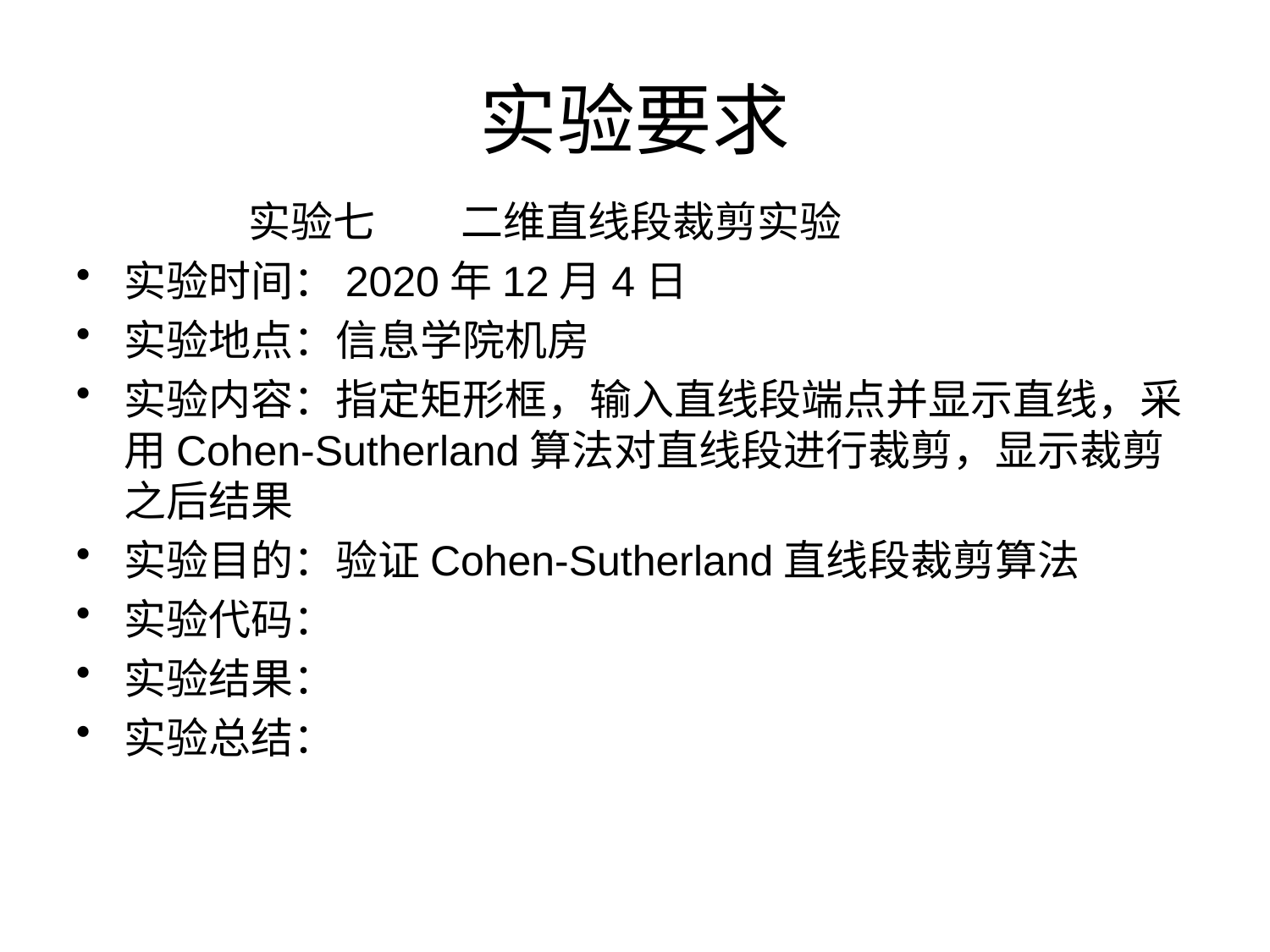

# 实验要求
                 实验七         二维直线段裁剪实验
实验时间：2020年12月4日
实验地点：信息学院机房
实验内容：指定矩形框，输入直线段端点并显示直线，采用Cohen-Sutherland算法对直线段进行裁剪，显示裁剪之后结果
实验目的：验证Cohen-Sutherland直线段裁剪算法
实验代码：
实验结果：
实验总结：